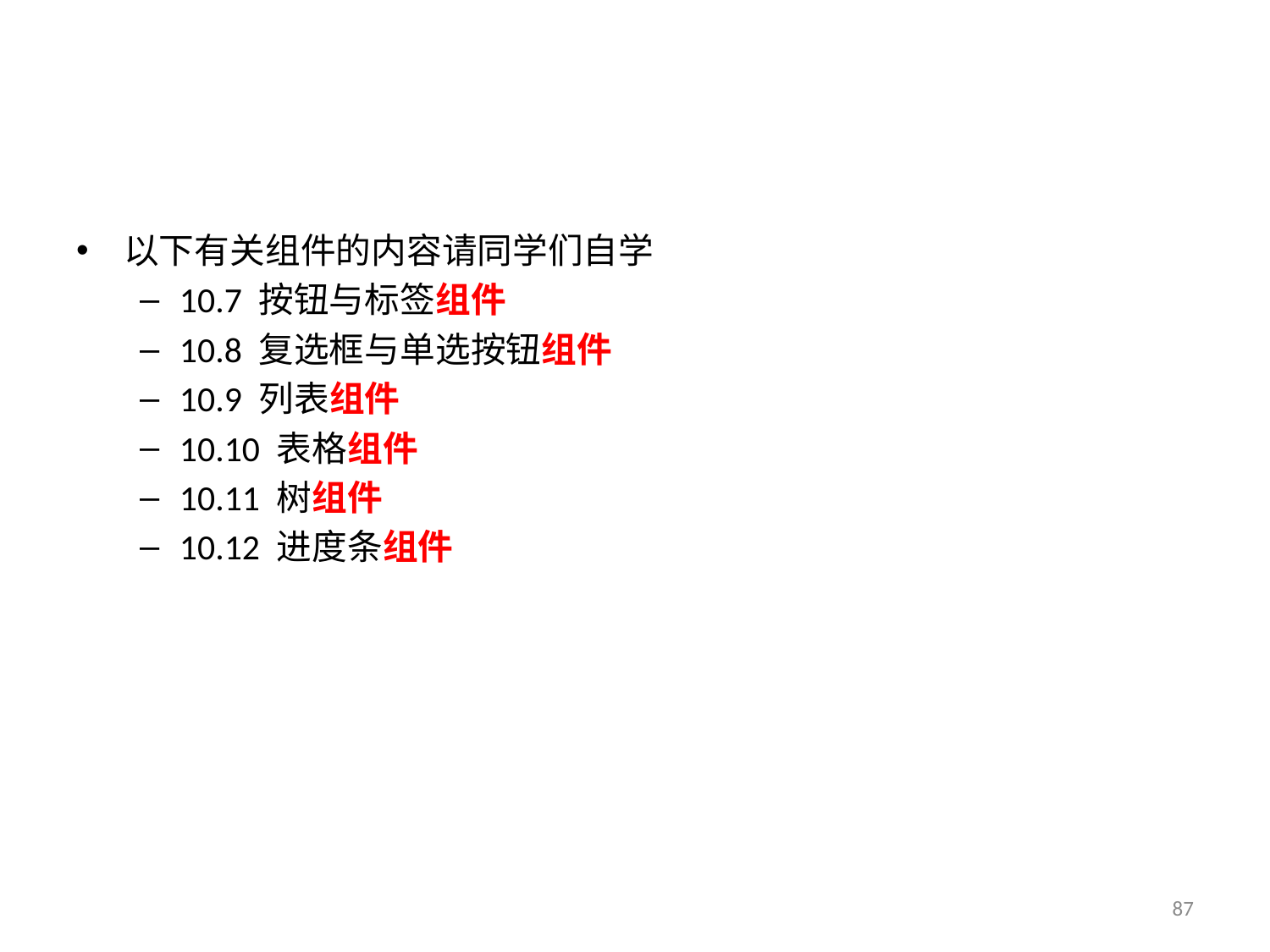

#
以下有关组件的内容请同学们自学
10.7 按钮与标签组件
10.8 复选框与单选按钮组件
10.9 列表组件
10.10 表格组件
10.11 树组件
10.12 进度条组件
87